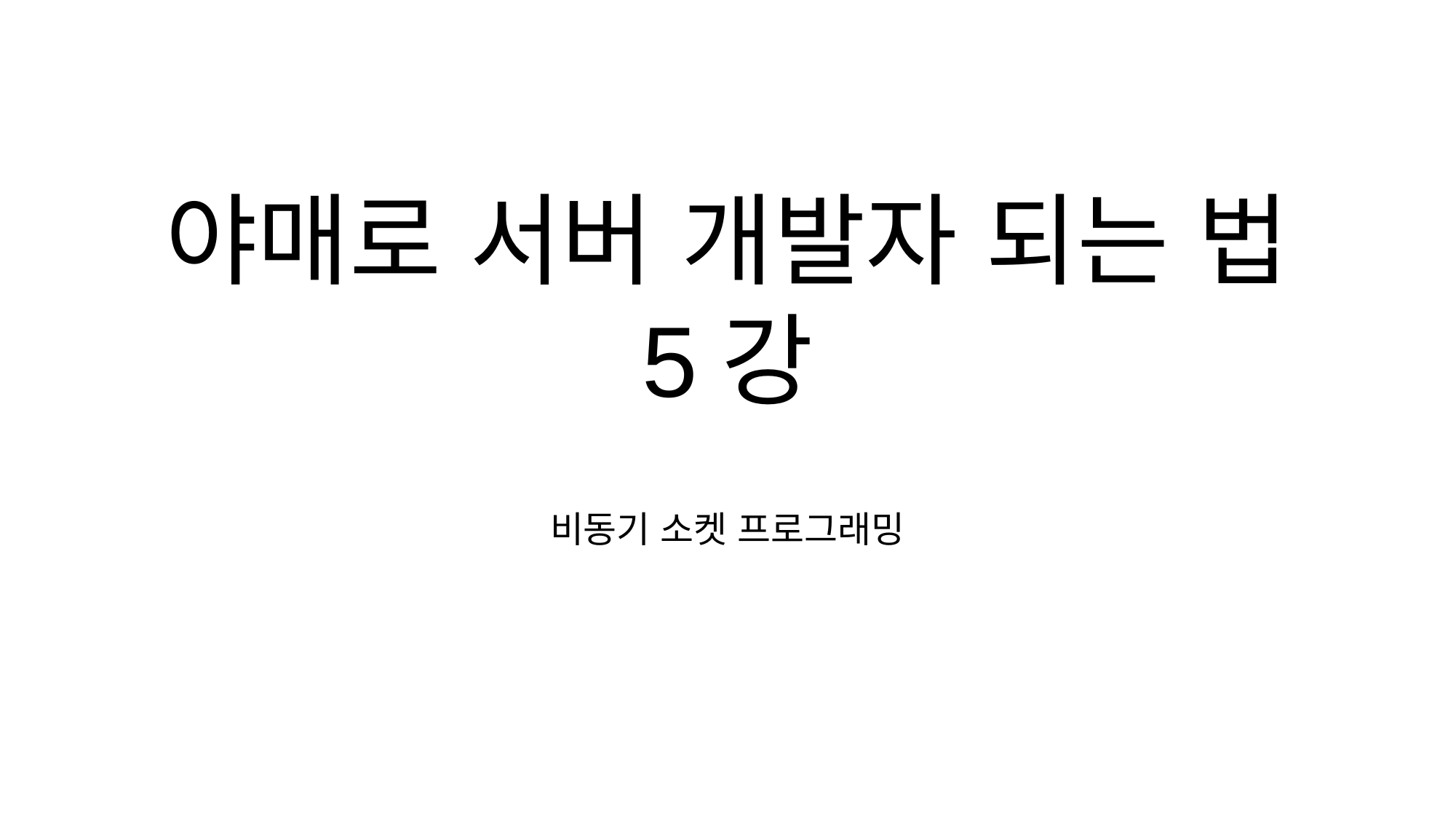

야매로 서버 개발자 되는 법
5강
비동기 소켓 프로그래밍